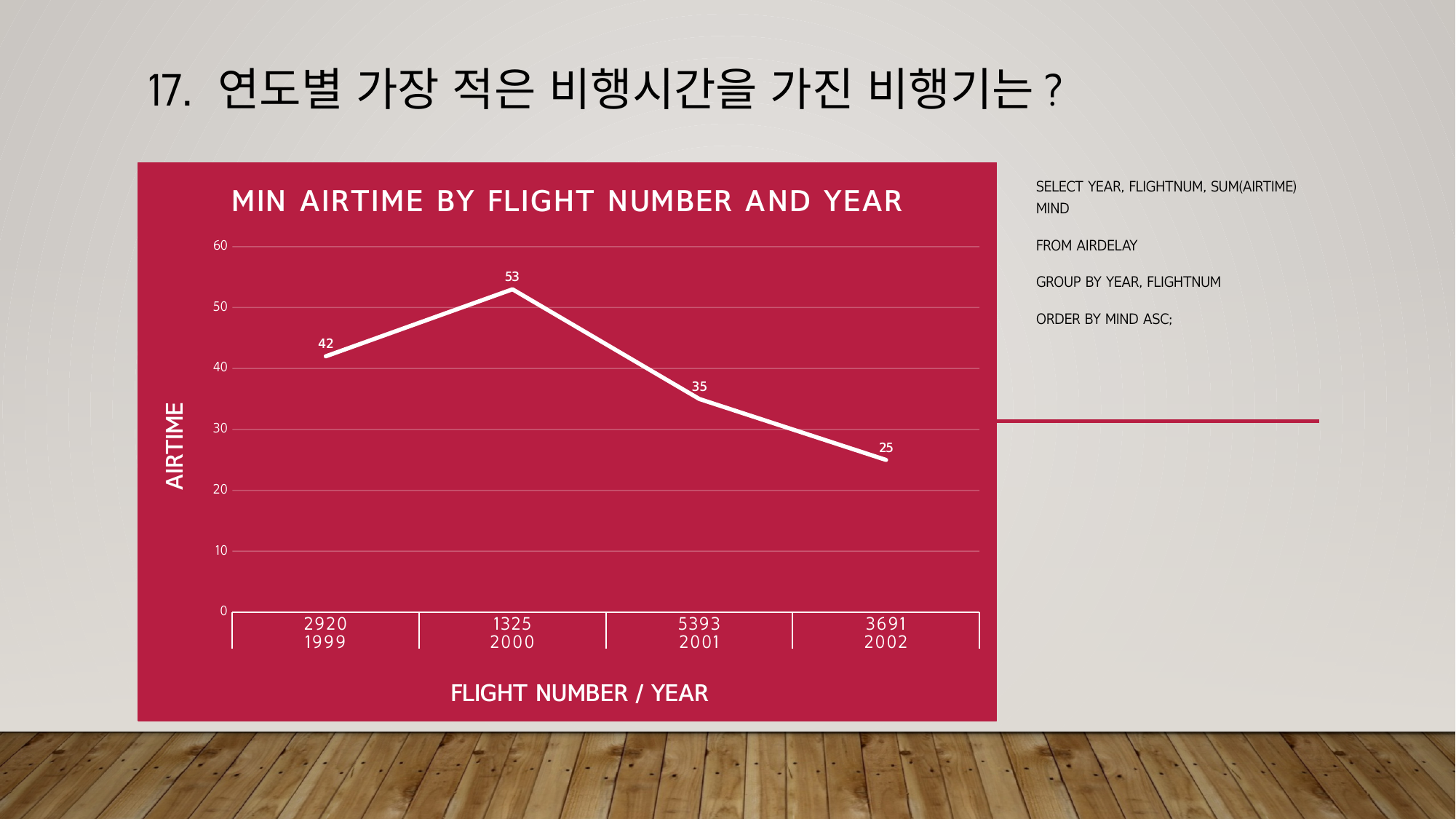

# 17. 연도별 가장 적은 비행시간을 가진 비행기는?

### Chart: MIN AIRTIME BY FLIGHT NUMBER AND YEAR

| Category | 요약 |
|---|---|
| 2920 | 42.0 |
| 1325 | 53.0 |
| 5393 | 35.0 |
| 3691 | 25.0 |
SELECT YEAR, FLIGHTNUM, SUM(AIRTIME) MIND
FROM AIRDELAY
GROUP BY YEAR, FLIGHTNUM
ORDER BY MIND ASC;